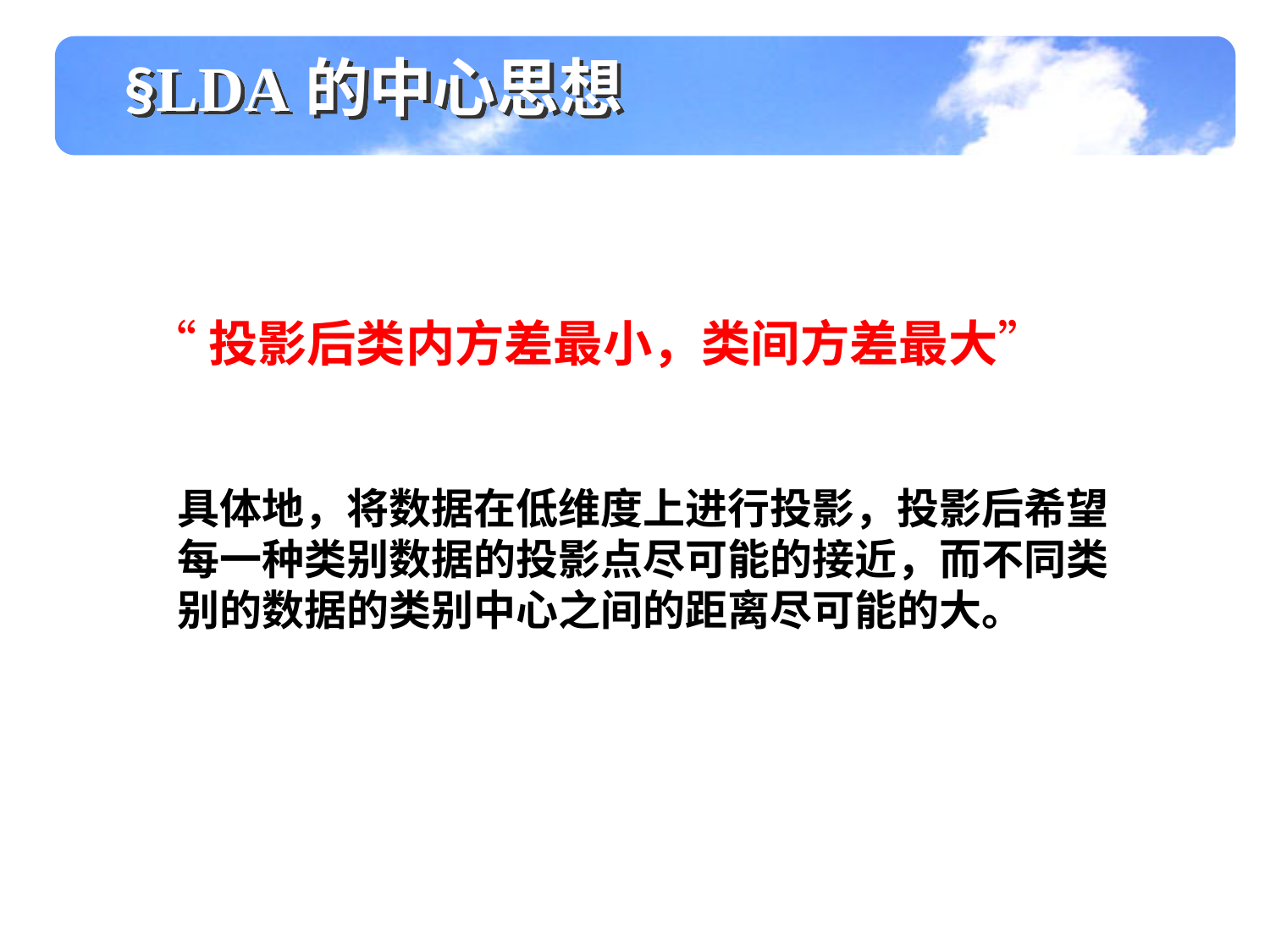

§LDA的中心思想
“投影后类内方差最小，类间方差最大”
具体地，将数据在低维度上进行投影，投影后希望每一种类别数据的投影点尽可能的接近，而不同类别的数据的类别中心之间的距离尽可能的大。